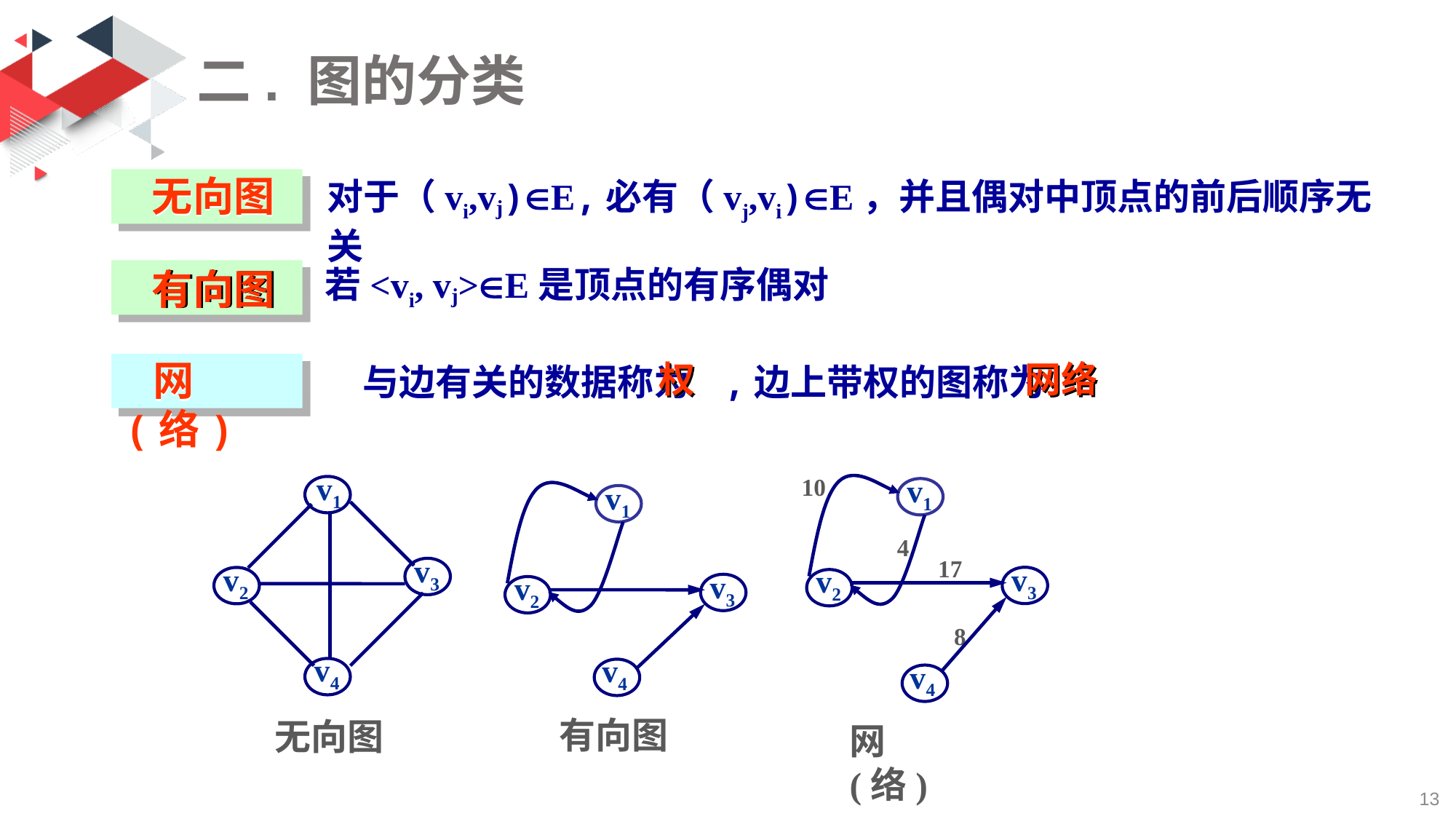

# 二. 图的分类
  无向图

对于（vi,vj)∈E,必有（vj,vi)∈E，并且偶对中顶点的前后顺序无关
若<vi, vj>∈E是顶点的有序偶对
  有向图

  网(络)

权
网络
与边有关的数据称为   ,边上带权的图称为
v1

v3
v2

v4

无向图
v1

v3
v2

v4

10
4
17
8
网(络)
v1

v3
v2

v4

有向图
13